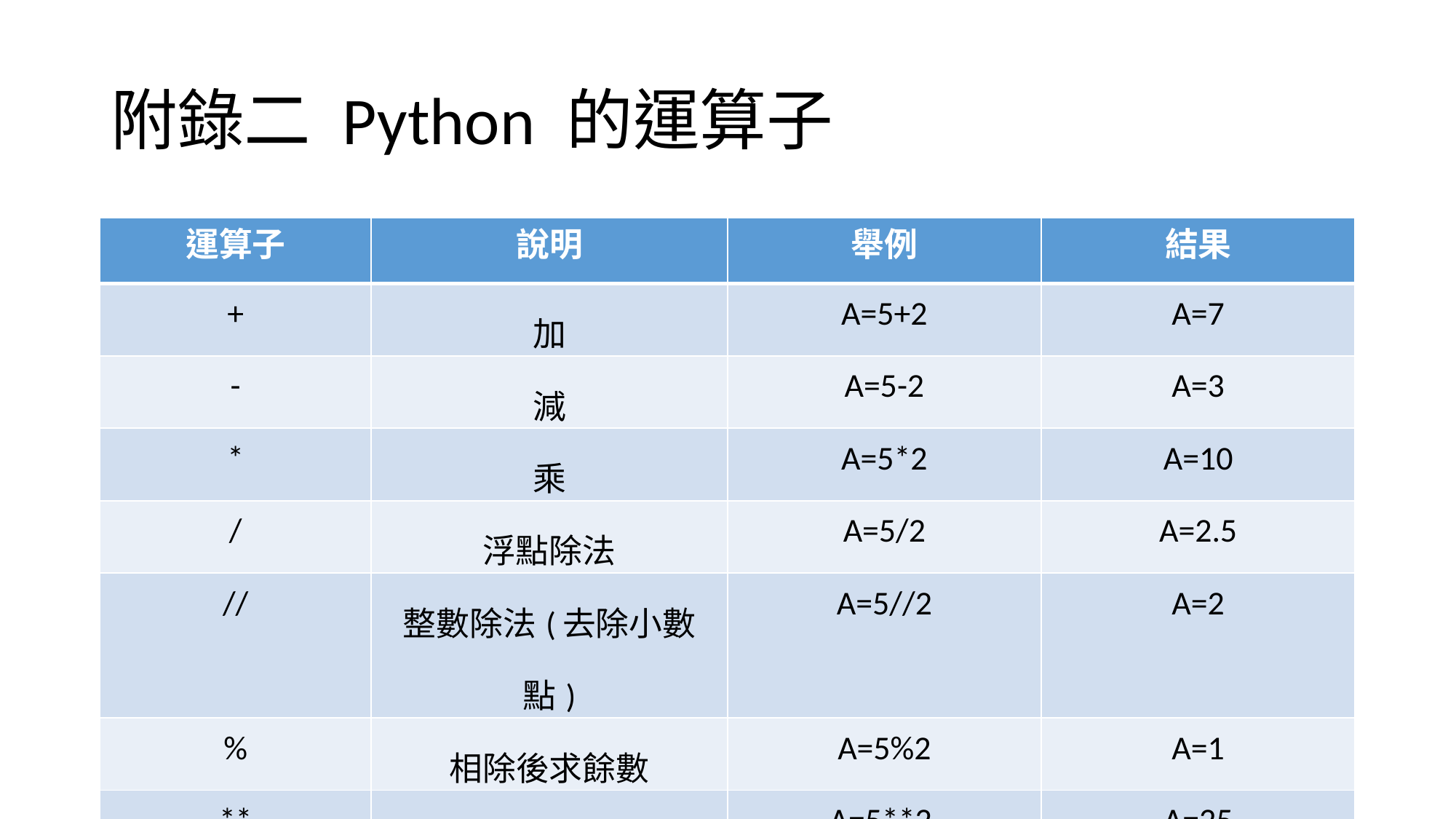

# 附錄二 Python 的運算子
| 運算子 | 說明 | 舉例 | 結果 |
| --- | --- | --- | --- |
| + | 加 | A=5+2 | A=7 |
| - | 減 | A=5-2 | A=3 |
| \* | 乘 | A=5\*2 | A=10 |
| / | 浮點除法 | A=5/2 | A=2.5 |
| // | 整數除法(去除小數點) | A=5//2 | A=2 |
| % | 相除後求餘數 | A=5%2 | A=1 |
| \*\* | 次方 | A=5\*\*2 | A=25 |